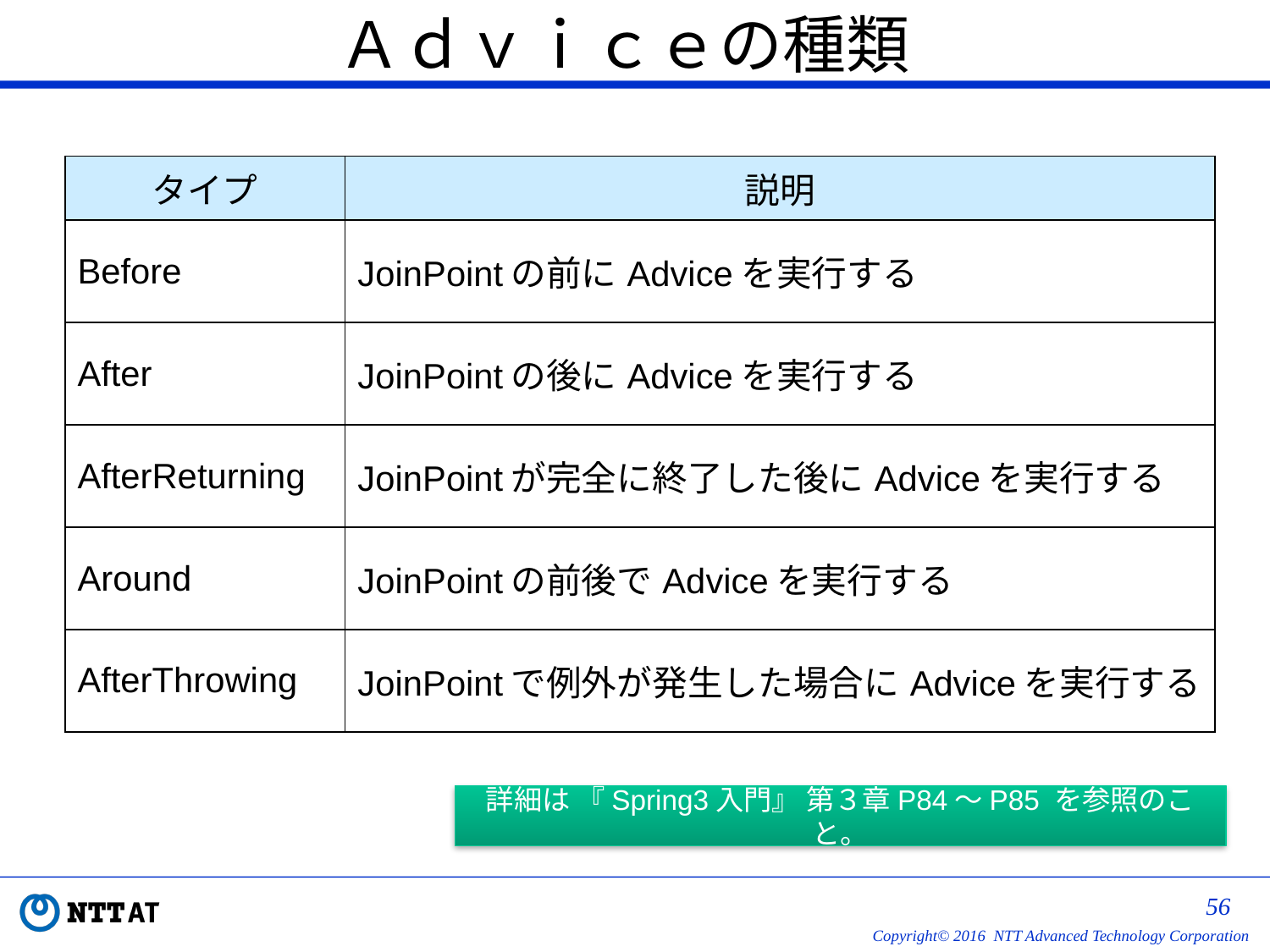

# Ａｄｖｉｃｅの種類
| タイプ | 説明 |
| --- | --- |
| Before | JoinPointの前にAdviceを実行する |
| After | JoinPointの後にAdviceを実行する |
| AfterReturning | JoinPointが完全に終了した後にAdviceを実行する |
| Around | JoinPointの前後でAdviceを実行する |
| AfterThrowing | JoinPointで例外が発生した場合にAdviceを実行する |
詳細は 『Spring3入門』 第３章P84～P85 を参照のこと。
56